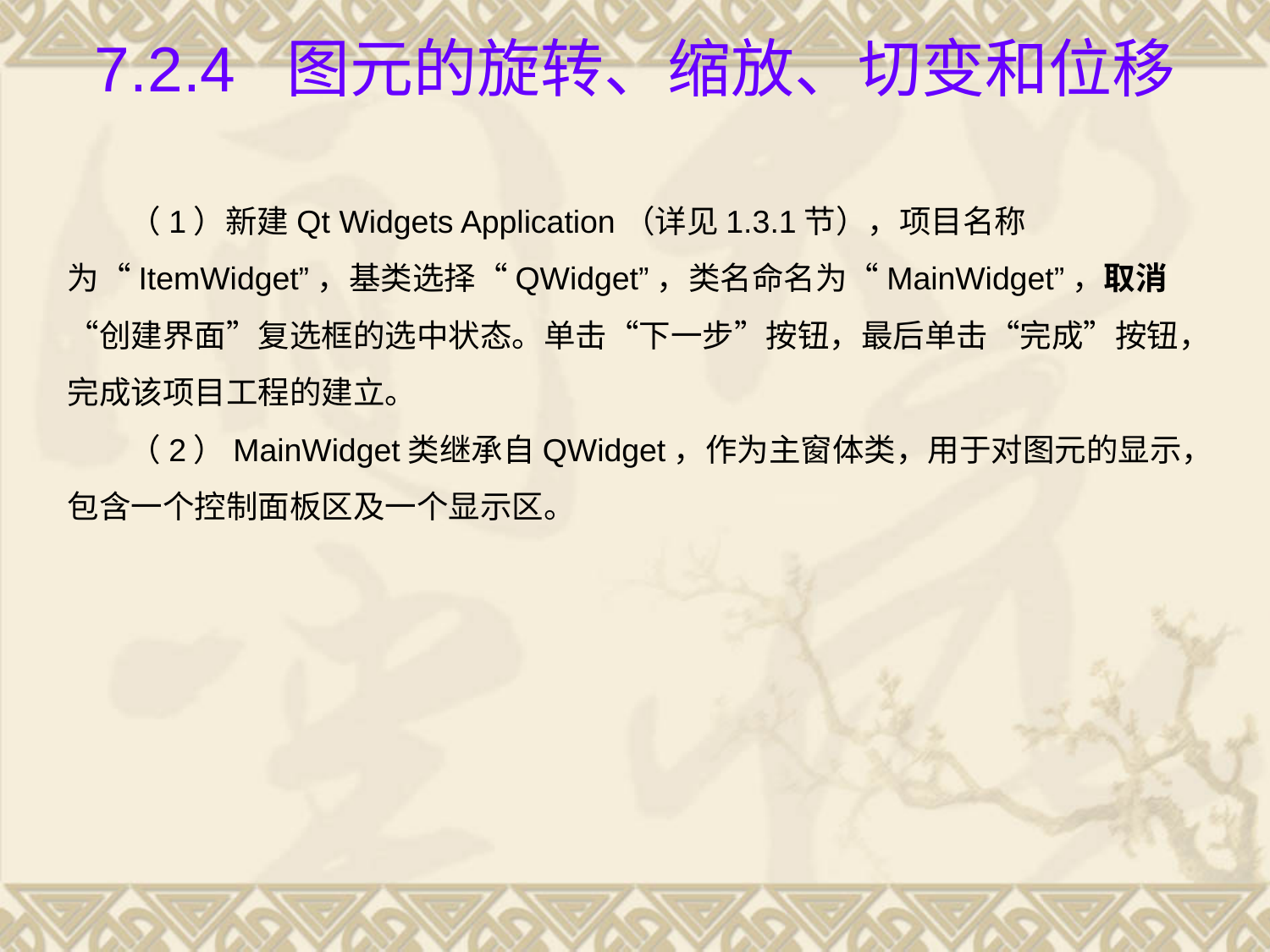

# 7.2.4  图元的旋转、缩放、切变和位移
（1）新建Qt Widgets Application（详见1.3.1节），项目名称为“ItemWidget”，基类选择“QWidget”，类名命名为“MainWidget”，取消“创建界面”复选框的选中状态。单击“下一步”按钮，最后单击“完成”按钮，完成该项目工程的建立。
（2）MainWidget类继承自QWidget，作为主窗体类，用于对图元的显示，包含一个控制面板区及一个显示区。